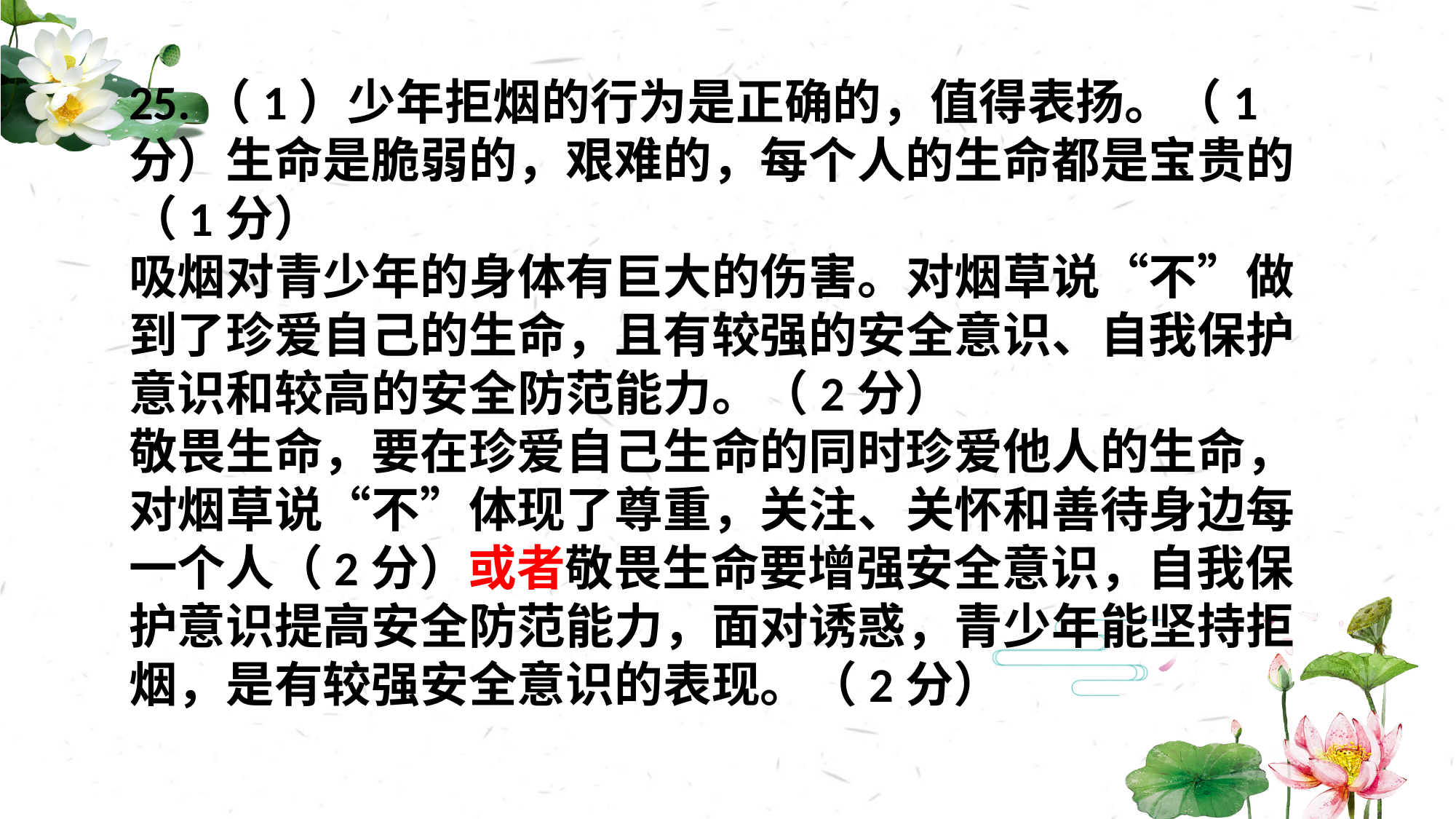

25.（1）少年拒烟的行为是正确的，值得表扬。（1分）生命是脆弱的，艰难的，每个人的生命都是宝贵的（1分）
吸烟对青少年的身体有巨大的伤害。对烟草说“不”做到了珍爱自己的生命，且有较强的安全意识、自我保护意识和较高的安全防范能力。（2分）
敬畏生命，要在珍爱自己生命的同时珍爱他人的生命，对烟草说“不”体现了尊重，关注、关怀和善待身边每一个人（2分）或者敬畏生命要增强安全意识，自我保护意识提高安全防范能力，面对诱惑，青少年能坚持拒烟，是有较强安全意识的表现。（2分）